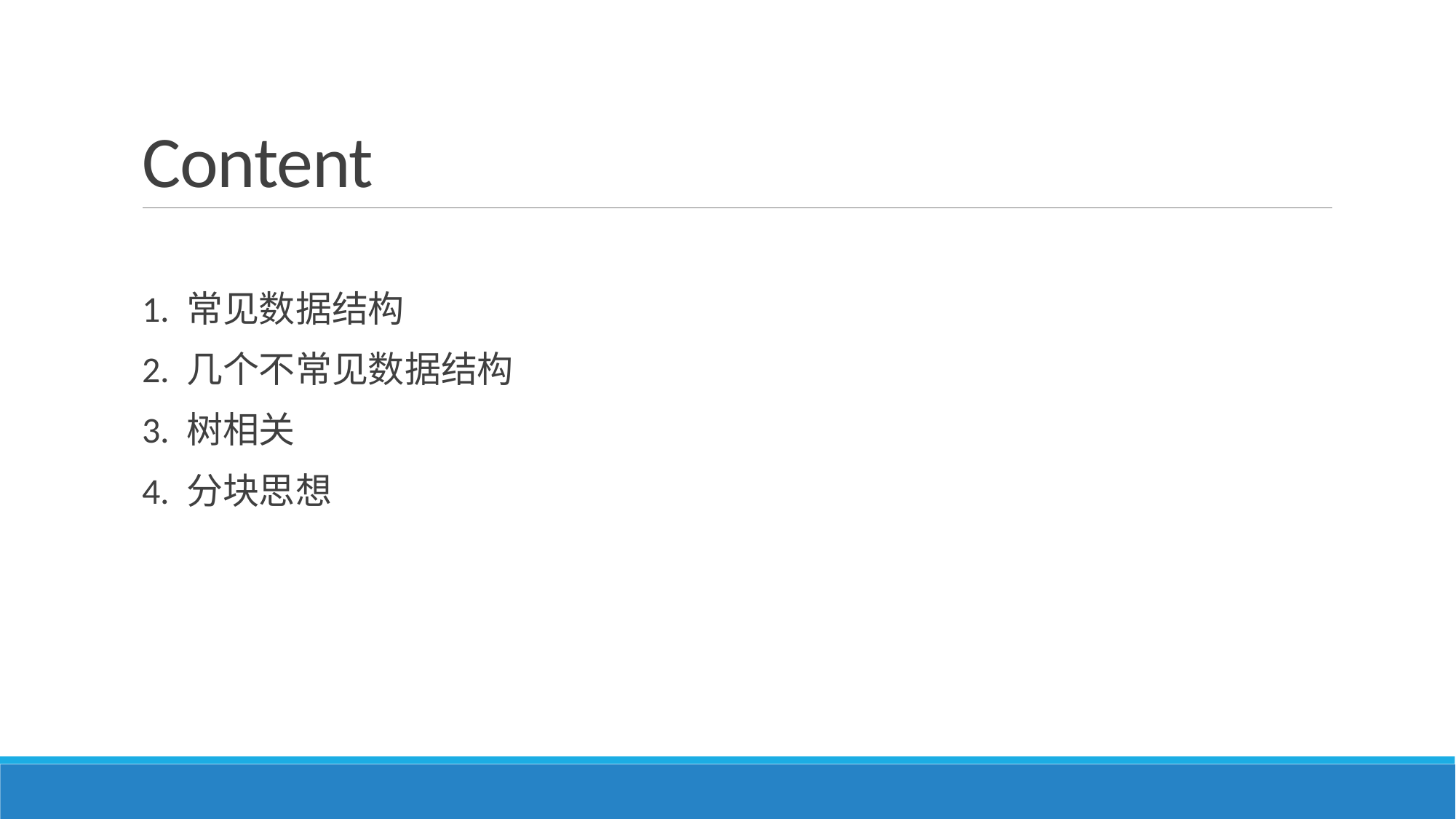

# Content

1. 常见数据结构
2. 几个不常见数据结构
3. 树相关
4. 分块思想